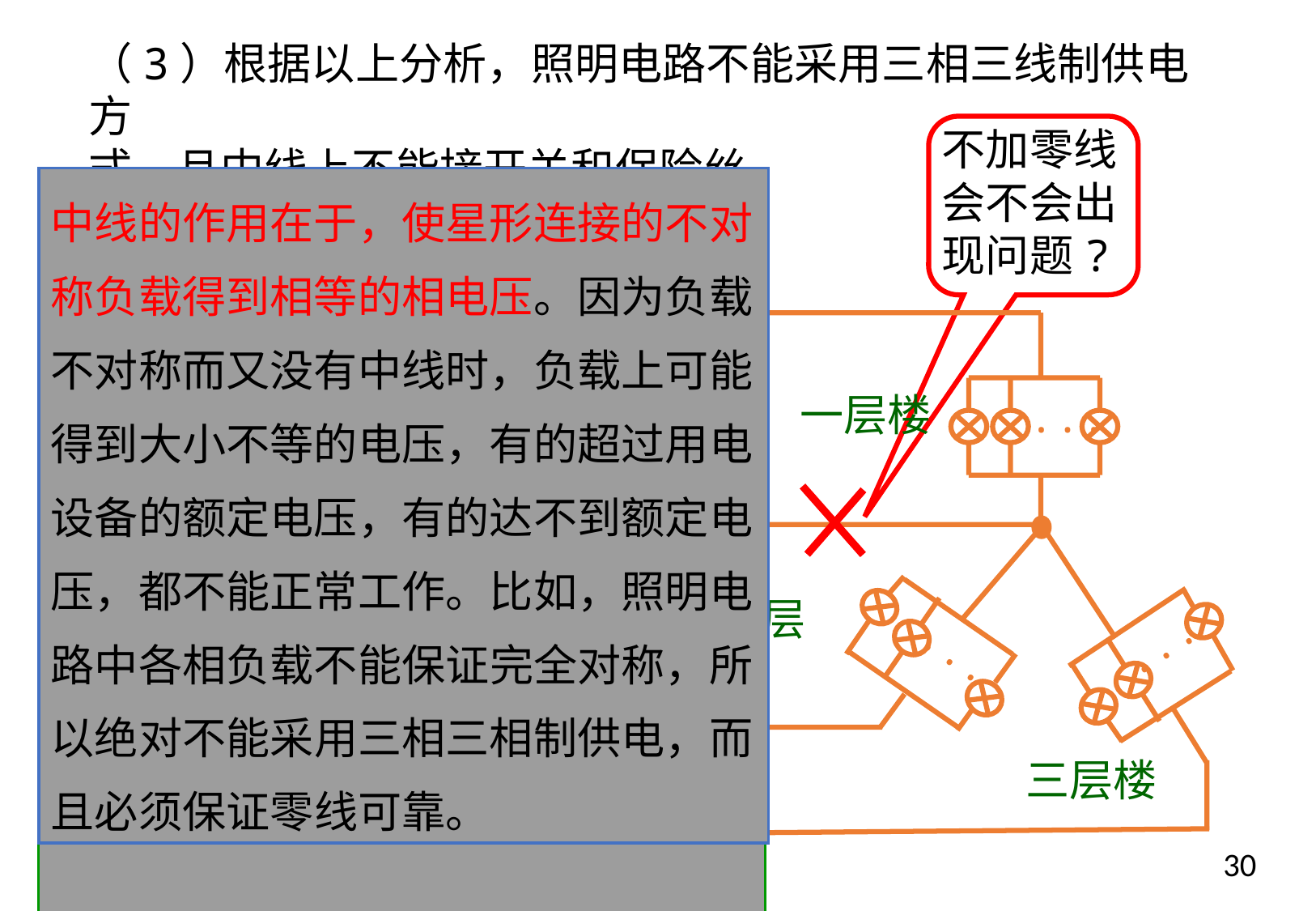

（3）根据以上分析，照明电路不能采用三相三线制供电方
式。且中线上不能接开关和保险丝。
不加零线
会不会出
现问题?

中线的作用在于，使星形连接的不对称负载得到相等的相电压。因为负载不对称而又没有中线时，负载上可能得到大小不等的电压，有的超过用电设备的额定电压，有的达不到额定电压，都不能正常工作。比如，照明电路中各相负载不能保证完全对称，所以绝对不能采用三相三相制供电，而且必须保证零线可靠。
A

一层楼
...
N

二层楼

...

...

B

三层楼

C